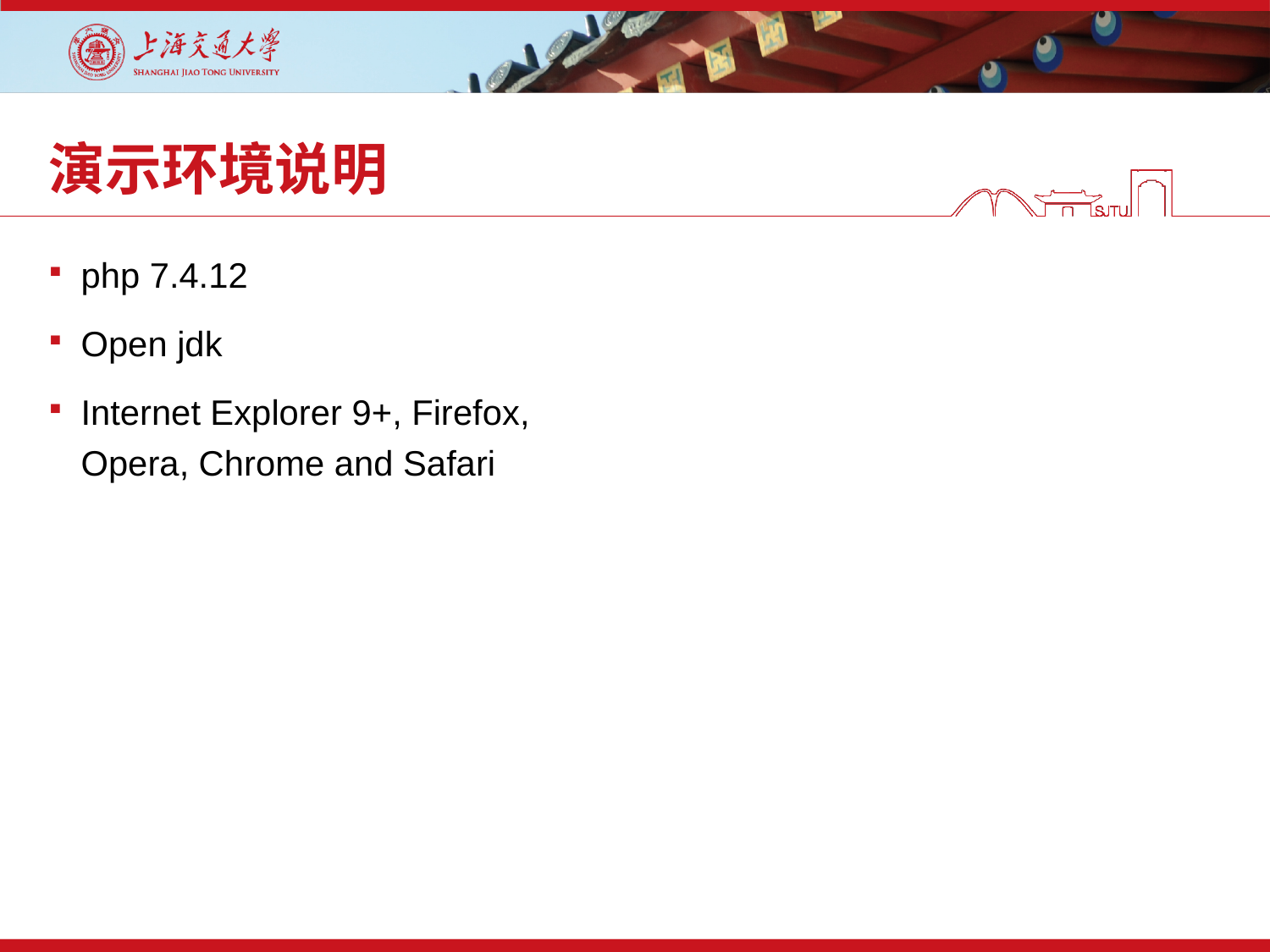

# 演示环境说明
php 7.4.12
Open jdk
Internet Explorer 9+, Firefox, Opera, Chrome and Safari